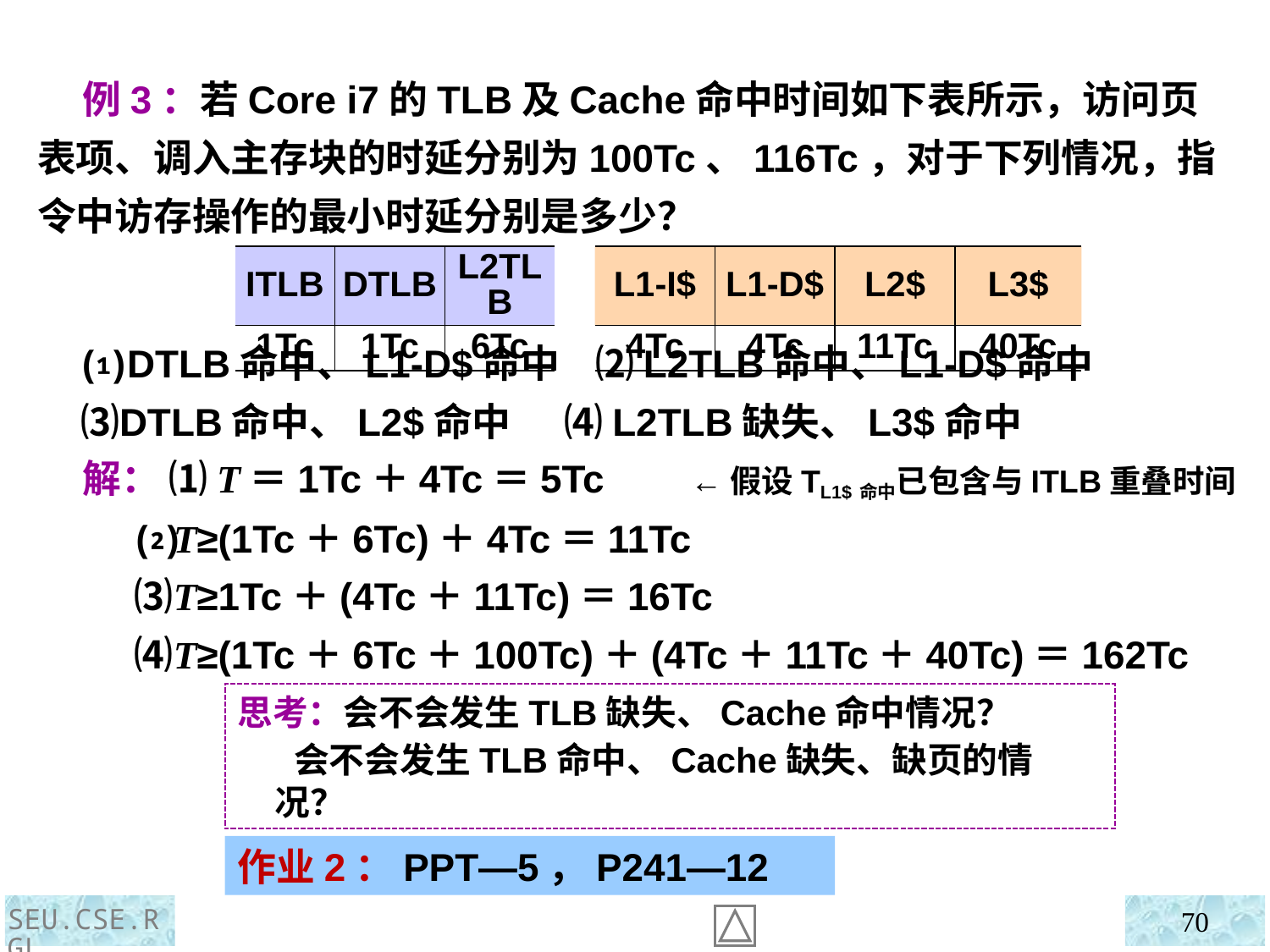

例3：若Core i7的TLB及Cache命中时间如下表所示，访问页表项、调入主存块的时延分别为100Tc、116Tc，对于下列情况，指令中访存操作的最小时延分别是多少？

    ⑴DTLB命中、L1-D$命中    ⑵L2TLB命中、L1-D$命中
    ⑶DTLB命中、L2$命中      ⑷L2TLB缺失、L3$命中
| ITLB | DTLB | L2TLB |  | L1-I$ | L1-D$ | L2$ | L3$ |
| --- | --- | --- | --- | --- | --- | --- | --- |
| 1Tc | 1Tc | 6Tc |  | 4Tc | 4Tc | 11Tc | 40Tc |
    解： ⑴T＝1Tc＋4Tc＝5Tc        ←假设TL1$命中已包含与ITLB重叠时间
         ⑵T≥(1Tc＋6Tc)＋4Tc＝11Tc
         ⑶T≥1Tc＋(4Tc＋11Tc)＝16Tc
         ⑷T≥(1Tc＋6Tc＋100Tc)＋(4Tc＋11Tc＋40Tc)＝162Tc
思考：会不会发生TLB缺失、Cache命中情况？
      会不会发生TLB命中、Cache缺失、缺页的情况？
作业2：PPT—5，P241—12
SEU.CSE.RGL
70